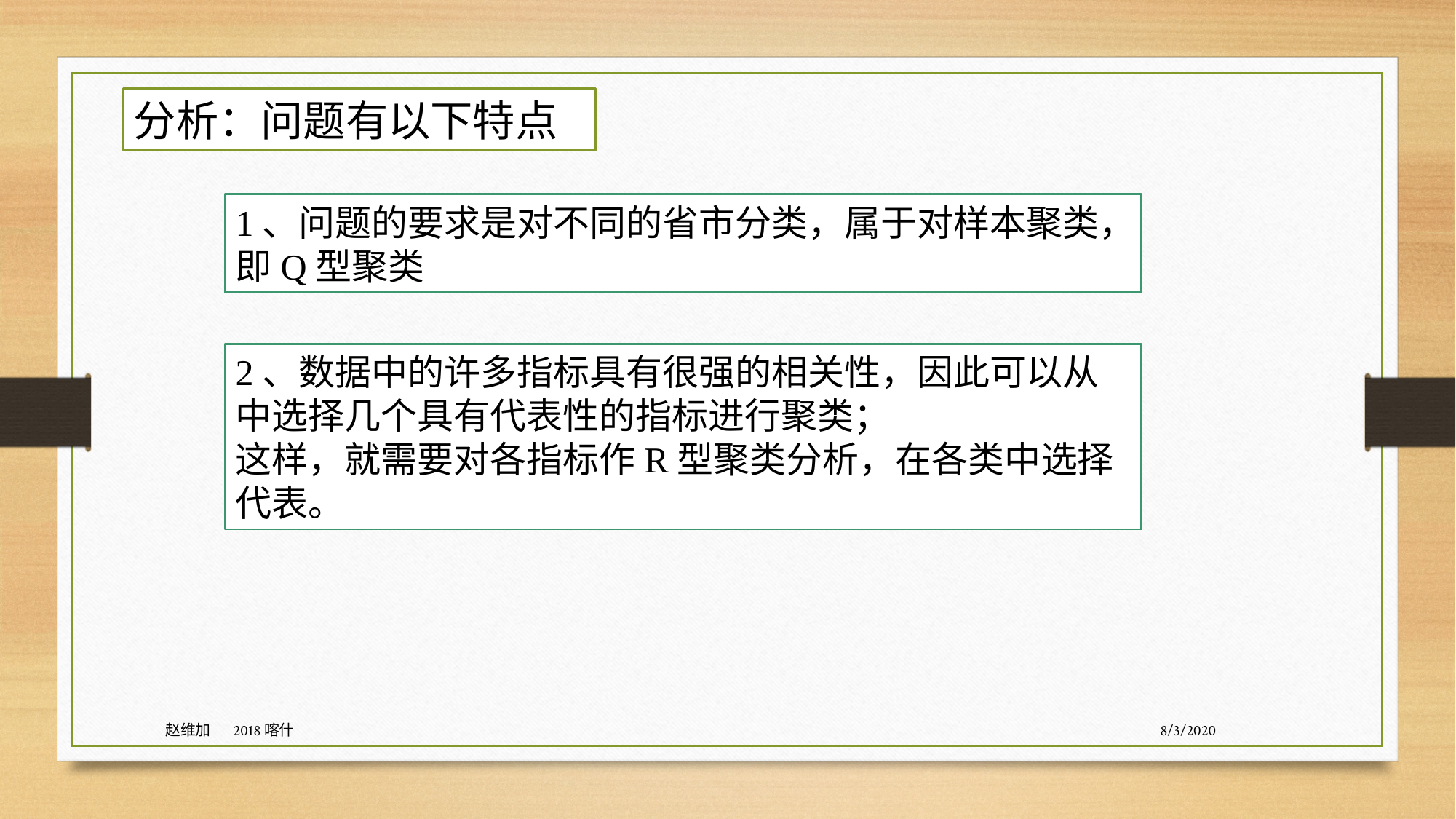

分析：问题有以下特点
1、问题的要求是对不同的省市分类，属于对样本聚类，即Q型聚类
2、数据中的许多指标具有很强的相关性，因此可以从中选择几个具有代表性的指标进行聚类；
这样，就需要对各指标作R型聚类分析，在各类中选择代表。
赵维加    2018喀什
8/3/2020